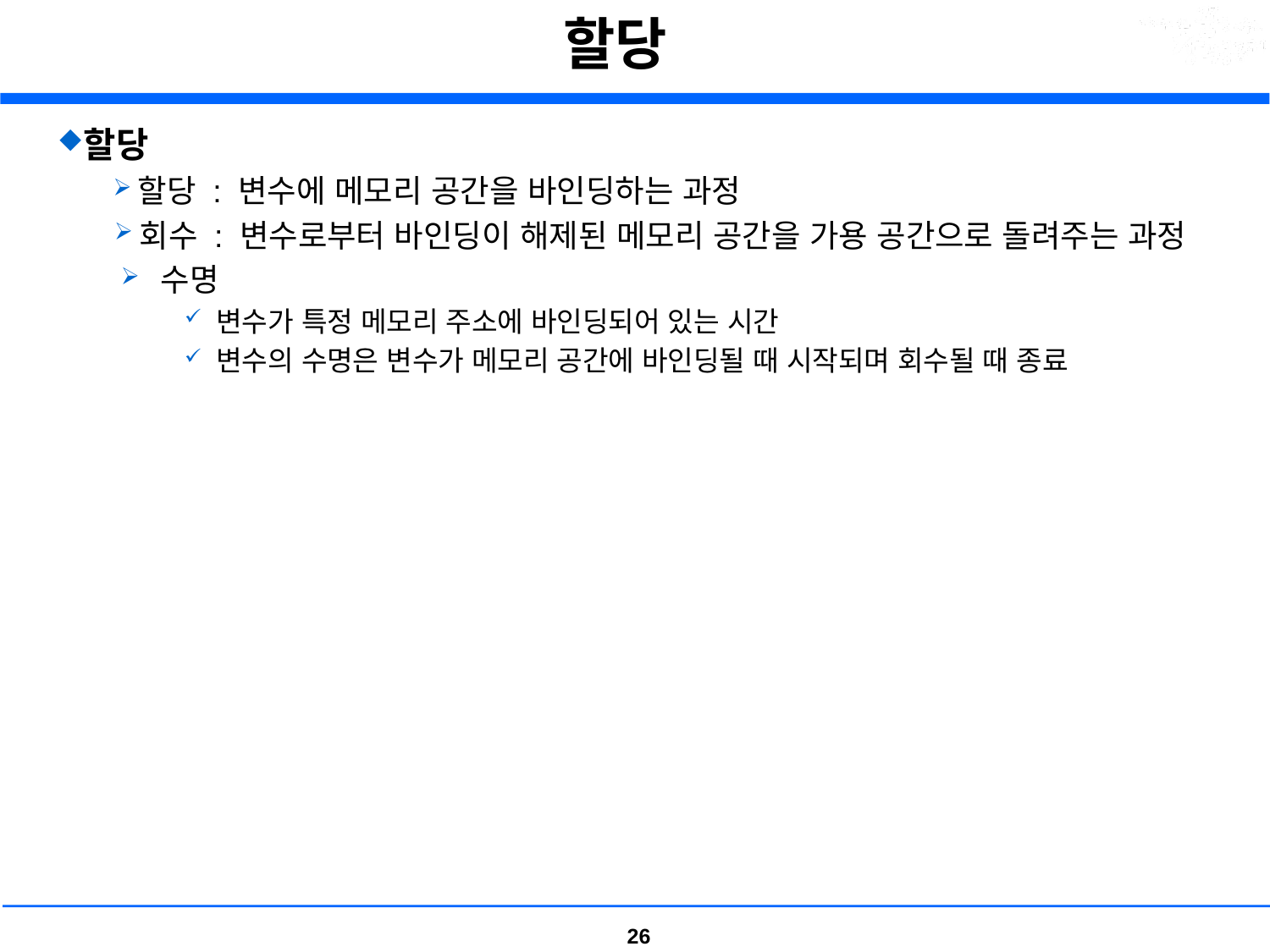

# 할당
할당
할당 : 변수에 메모리 공간을 바인딩하는 과정
회수 : 변수로부터 바인딩이 해제된 메모리 공간을 가용 공간으로 돌려주는 과정
수명
변수가 특정 메모리 주소에 바인딩되어 있는 시간
변수의 수명은 변수가 메모리 공간에 바인딩될 때 시작되며 회수될 때 종료